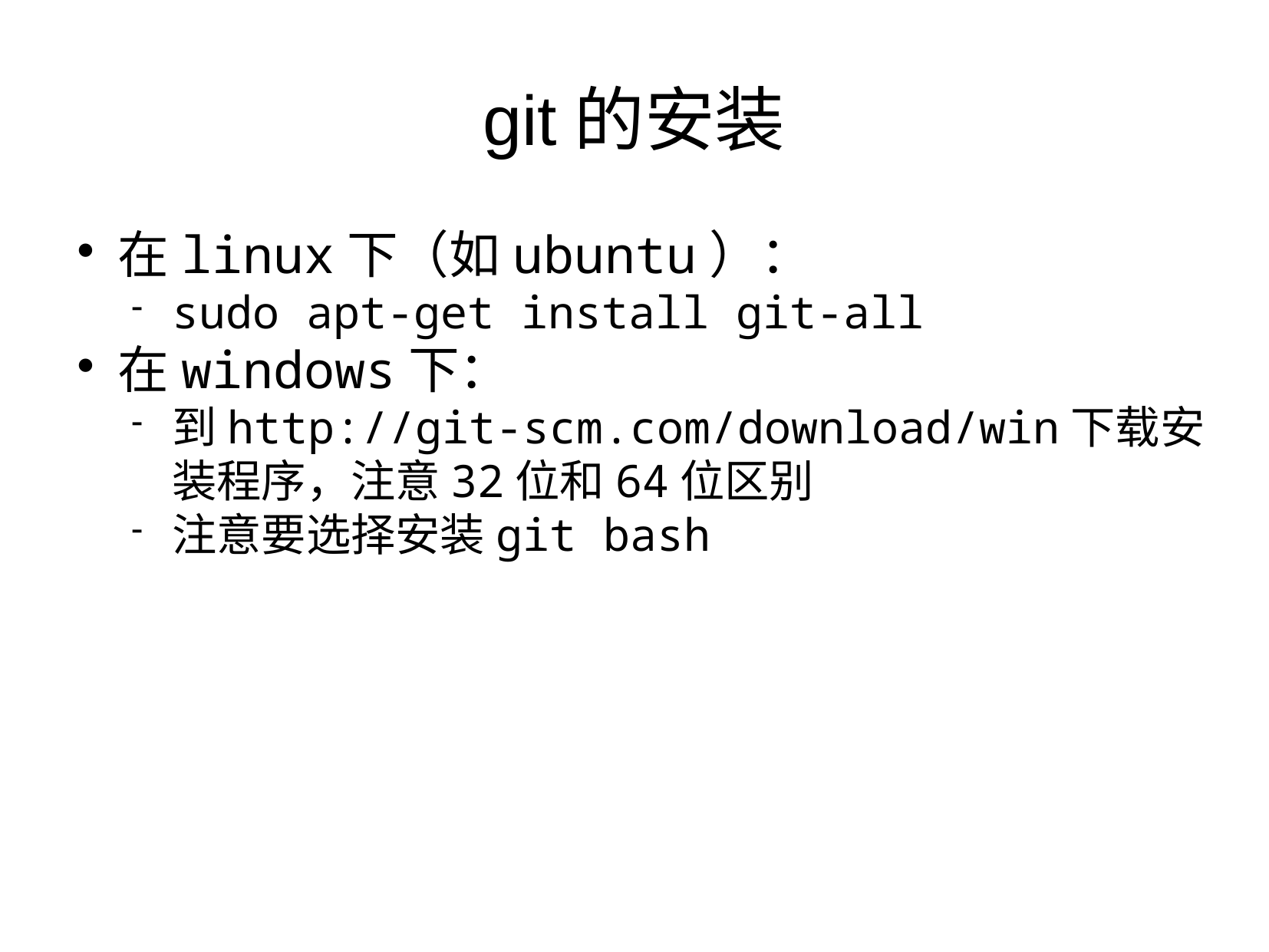

git的安装
在linux下（如ubuntu）：
sudo apt-get install git-all
在windows下：
到http://git-scm.com/download/win下载安装程序，注意32位和64位区别
注意要选择安装git bash